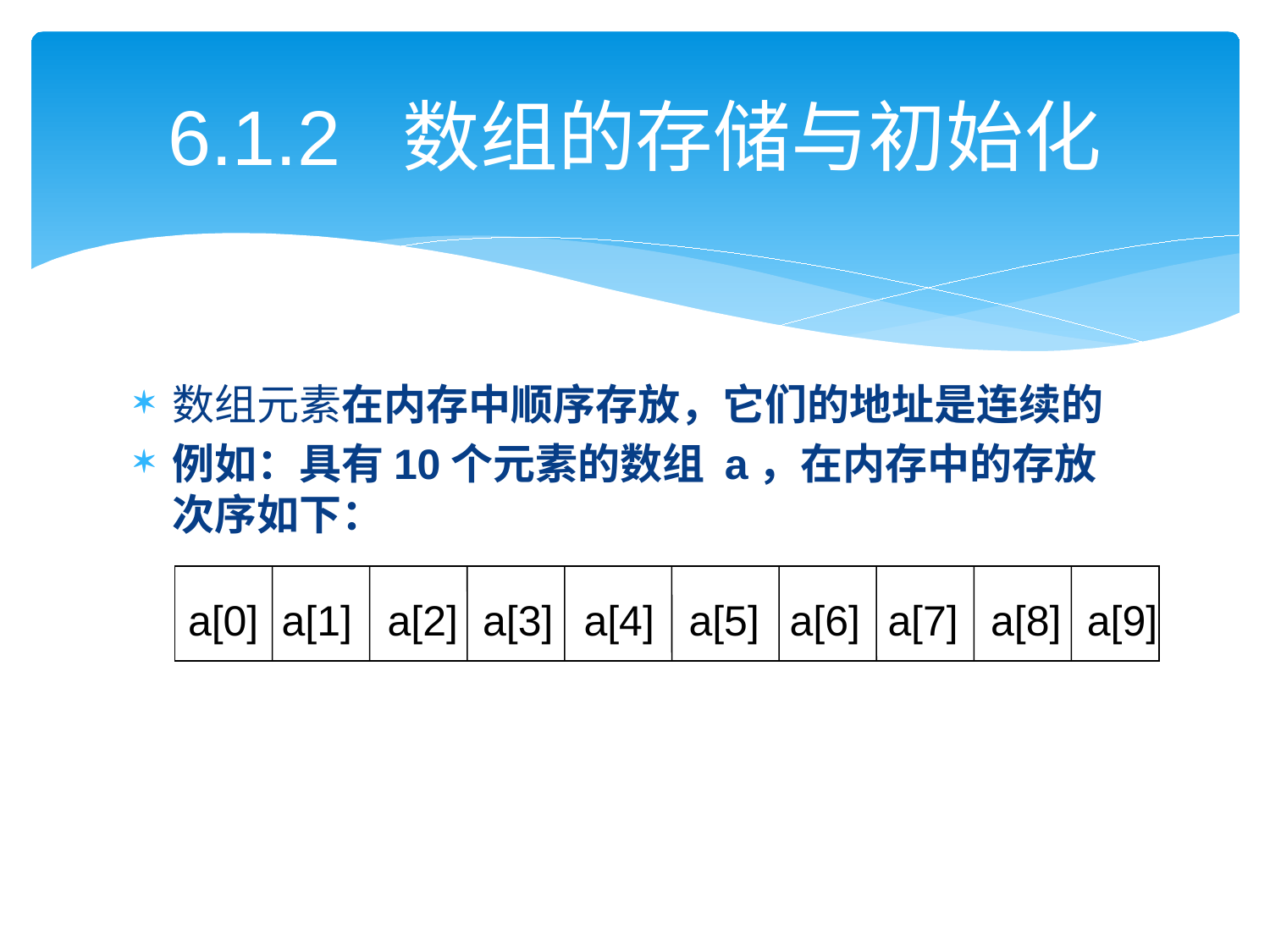

# 6.1.2  数组的存储与初始化
数组元素在内存中顺序存放，它们的地址是连续的
例如：具有10个元素的数组 a，在内存中的存放次序如下：

a[0]
a[1]
a[2]
a[3]
a[4]
a[5]
a[6]
a[7]
a[8]
a[9]
a